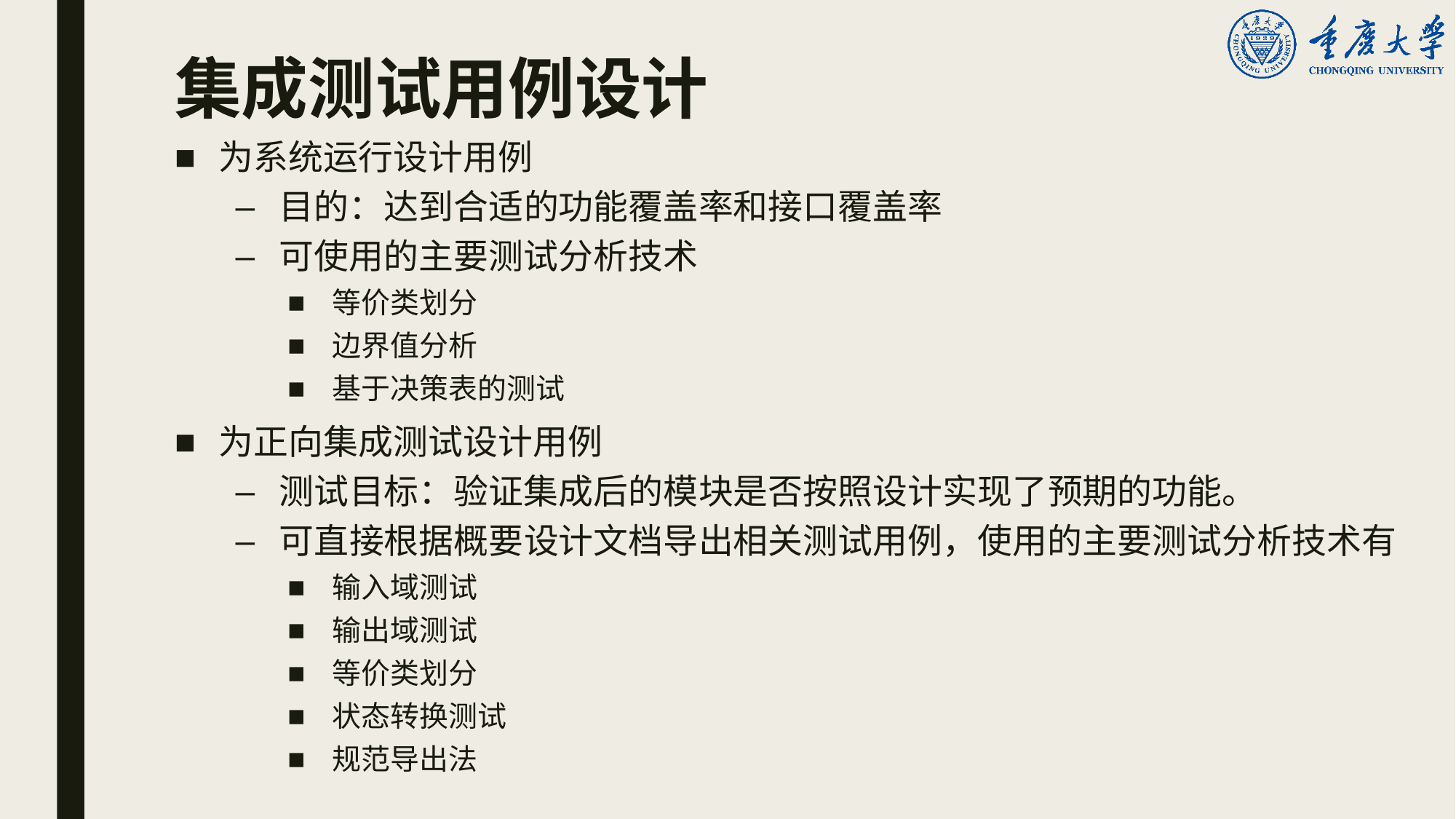

# 集成测试用例设计
为系统运行设计用例
目的：达到合适的功能覆盖率和接口覆盖率
可使用的主要测试分析技术
等价类划分
边界值分析
基于决策表的测试
为正向集成测试设计用例
测试目标：验证集成后的模块是否按照设计实现了预期的功能。
可直接根据概要设计文档导出相关测试用例，使用的主要测试分析技术有
输入域测试
输出域测试
等价类划分
状态转换测试
规范导出法